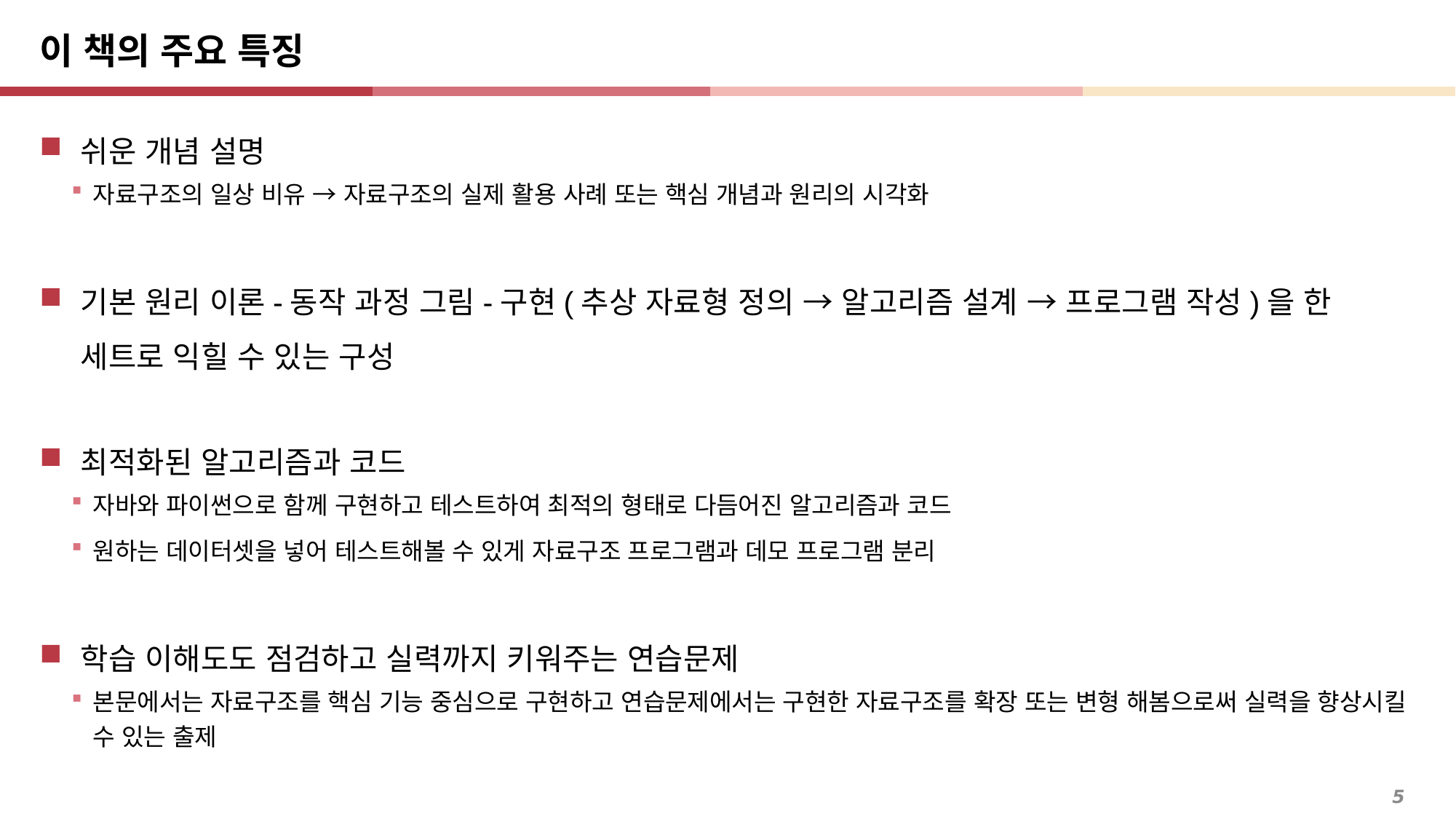

# 이 책의 주요 특징
쉬운 개념 설명
자료구조의 일상 비유 → 자료구조의 실제 활용 사례 또는 핵심 개념과 원리의 시각화

기본 원리 이론-동작 과정 그림-구현(추상 자료형 정의 → 알고리즘 설계 → 프로그램 작성)을 한 세트로 익힐 수 있는 구성

최적화된 알고리즘과 코드
자바와 파이썬으로 함께 구현하고 테스트하여 최적의 형태로 다듬어진 알고리즘과 코드
원하는 데이터셋을 넣어 테스트해볼 수 있게 자료구조 프로그램과 데모 프로그램 분리

학습 이해도도 점검하고 실력까지 키워주는 연습문제
본문에서는 자료구조를 핵심 기능 중심으로 구현하고 연습문제에서는 구현한 자료구조를 확장 또는 변형 해봄으로써 실력을 향상시킬 수 있는 출제